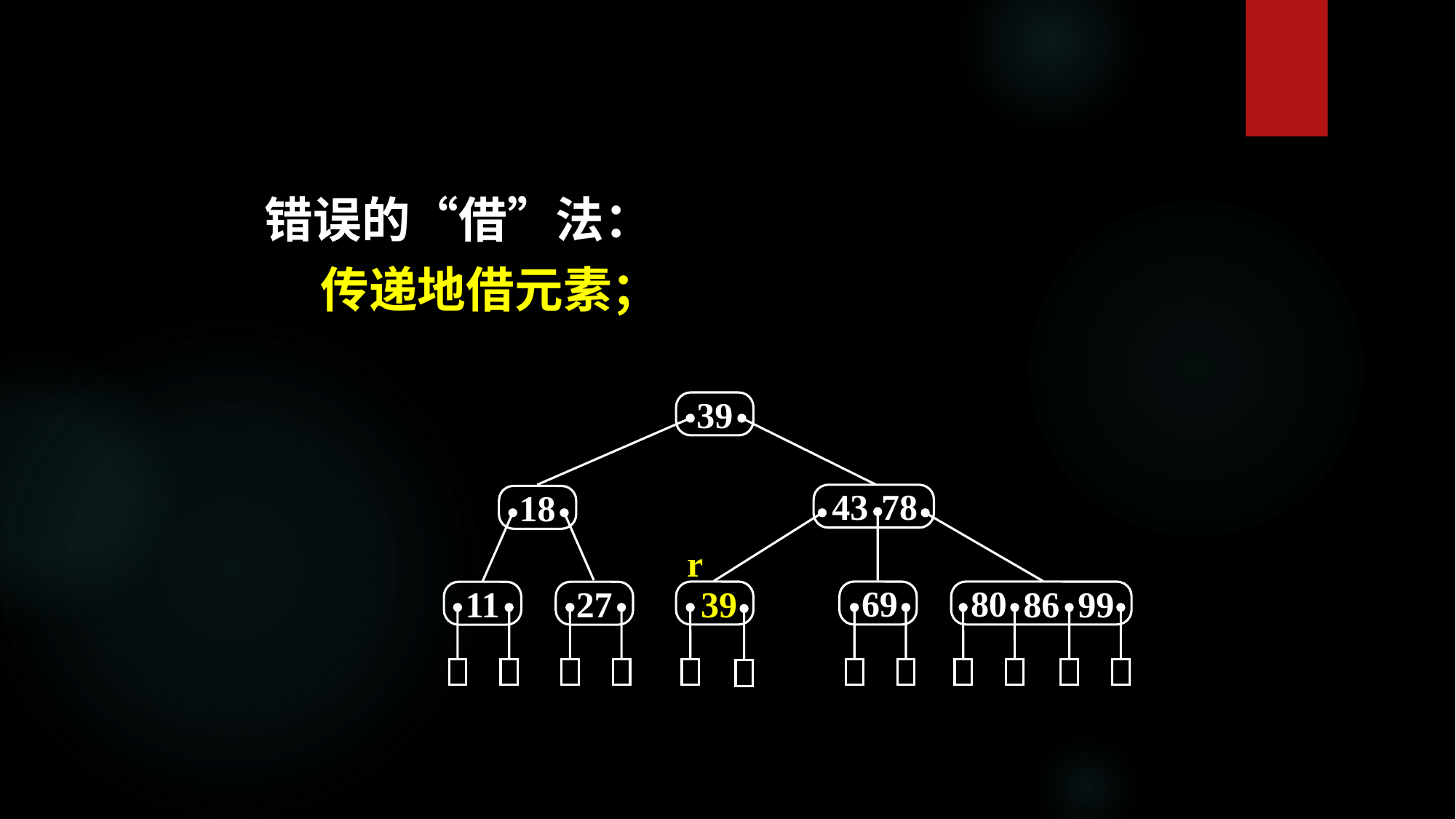

错误的“借”法：
    传递地借元素；
39

43
78

18

r
69
80
39

      86  99
11
27